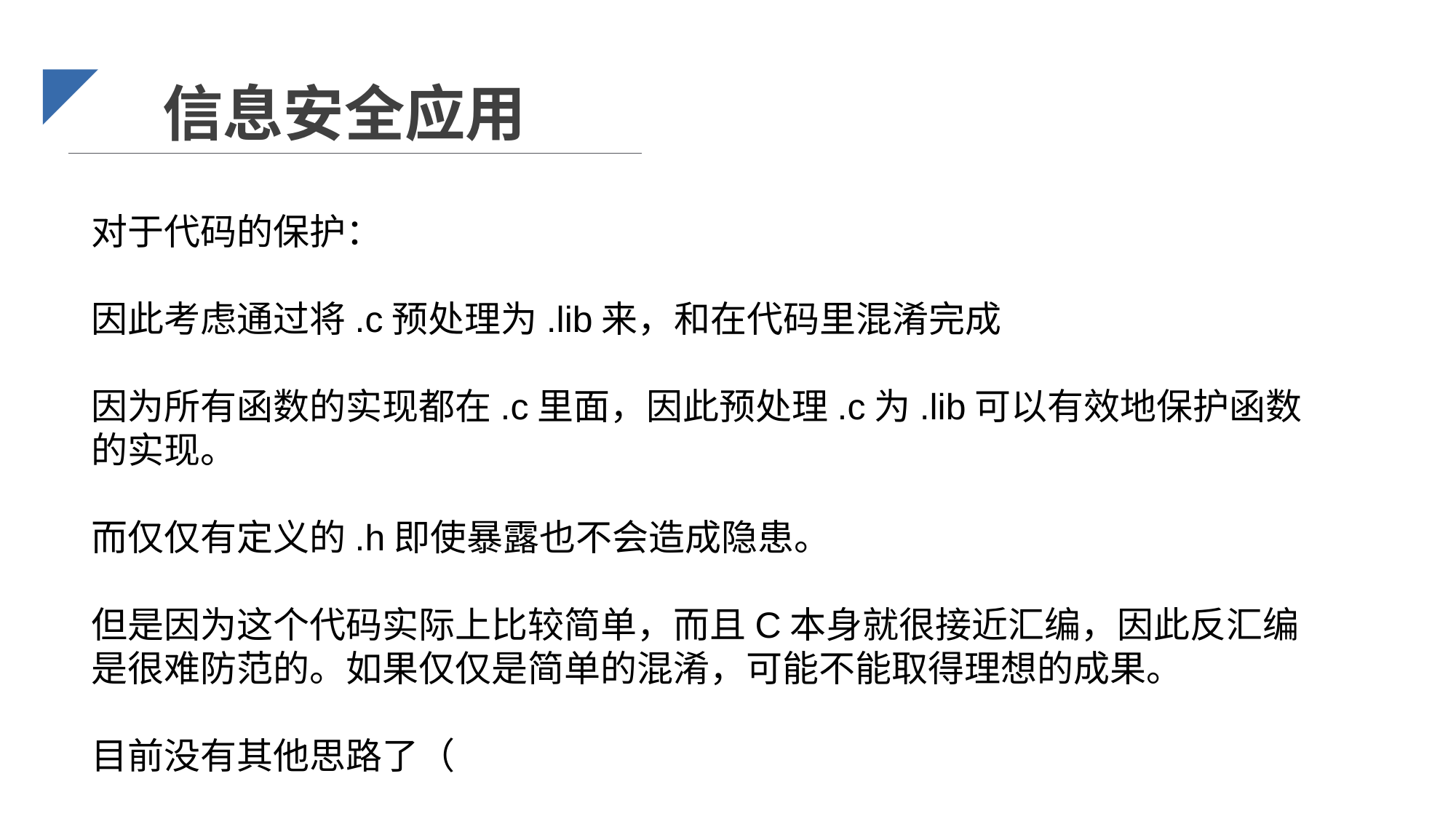

信息安全应用

对于代码的保护：

因此考虑通过将.c预处理为.lib来，和在代码里混淆完成

因为所有函数的实现都在.c里面，因此预处理.c为.lib可以有效地保护函数的实现。

而仅仅有定义的.h即使暴露也不会造成隐患。

但是因为这个代码实际上比较简单，而且C本身就很接近汇编，因此反汇编是很难防范的。如果仅仅是简单的混淆，可能不能取得理想的成果。

目前没有其他思路了（